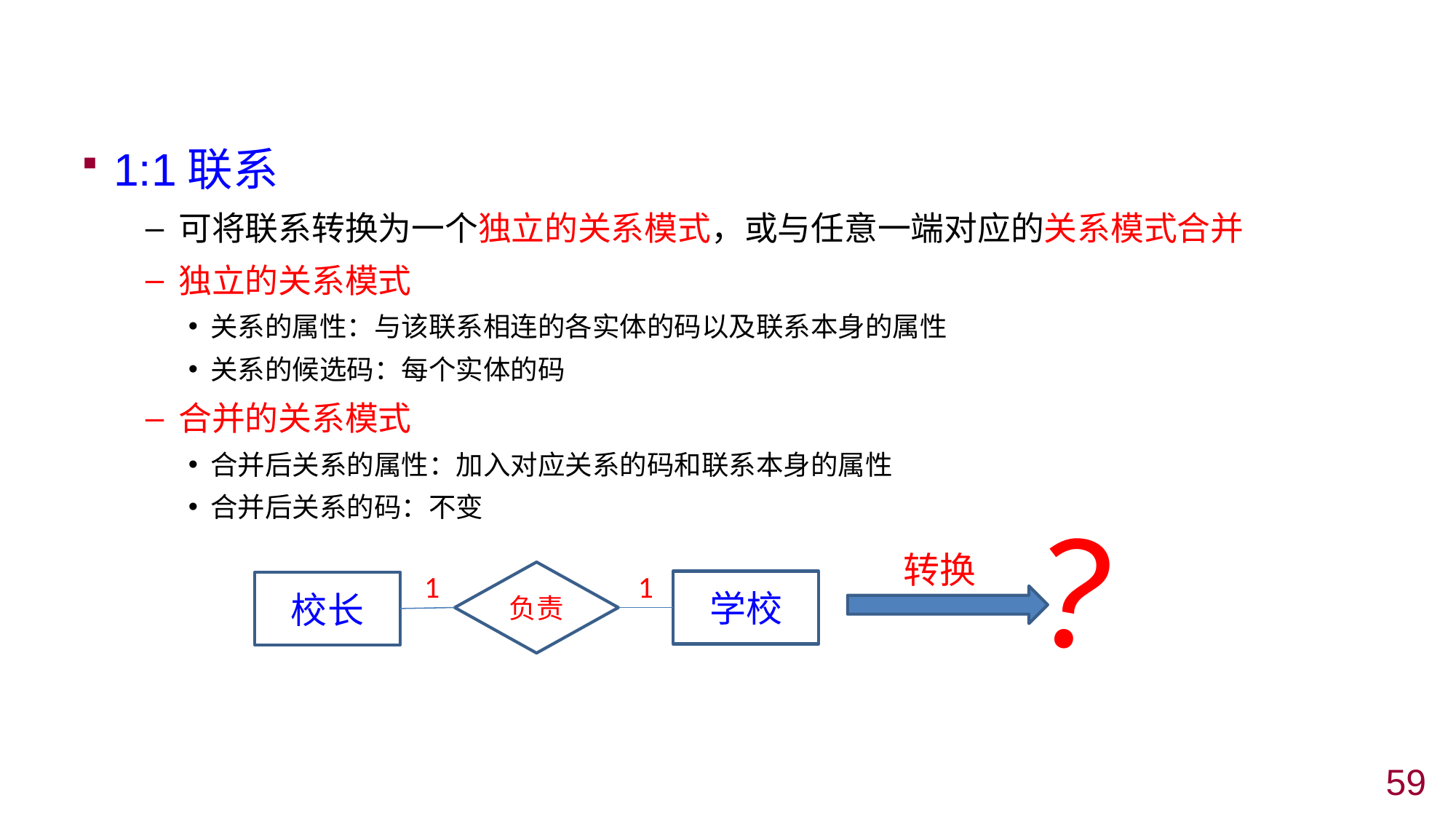

#
1:1联系
可将联系转换为一个独立的关系模式，或与任意一端对应的关系模式合并
独立的关系模式
关系的属性：与该联系相连的各实体的码以及联系本身的属性
关系的候选码：每个实体的码
合并的关系模式
合并后关系的属性：加入对应关系的码和联系本身的属性
合并后关系的码：不变

？
转换
1
负责
1
学校
校长

59